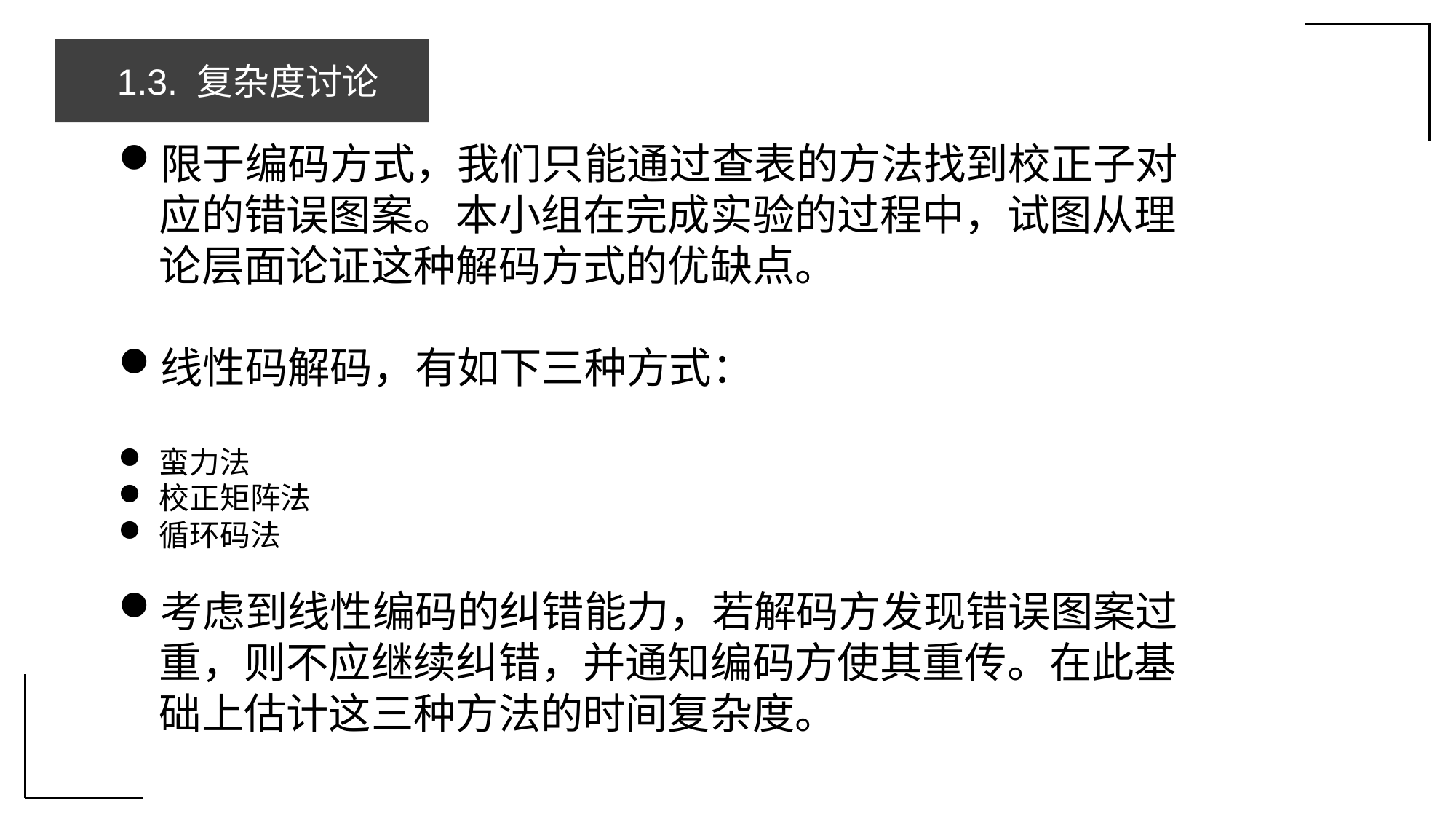

1.3. 复杂度讨论
限于编码方式，我们只能通过查表的方法找到校正子对应的错误图案。本小组在完成实验的过程中，试图从理论层面论证这种解码方式的优缺点。

线性码解码，有如下三种方式：

蛮力法
校正矩阵法
循环码法

考虑到线性编码的纠错能力，若解码方发现错误图案过重，则不应继续纠错，并通知编码方使其重传。在此基础上估计这三种方法的时间复杂度。